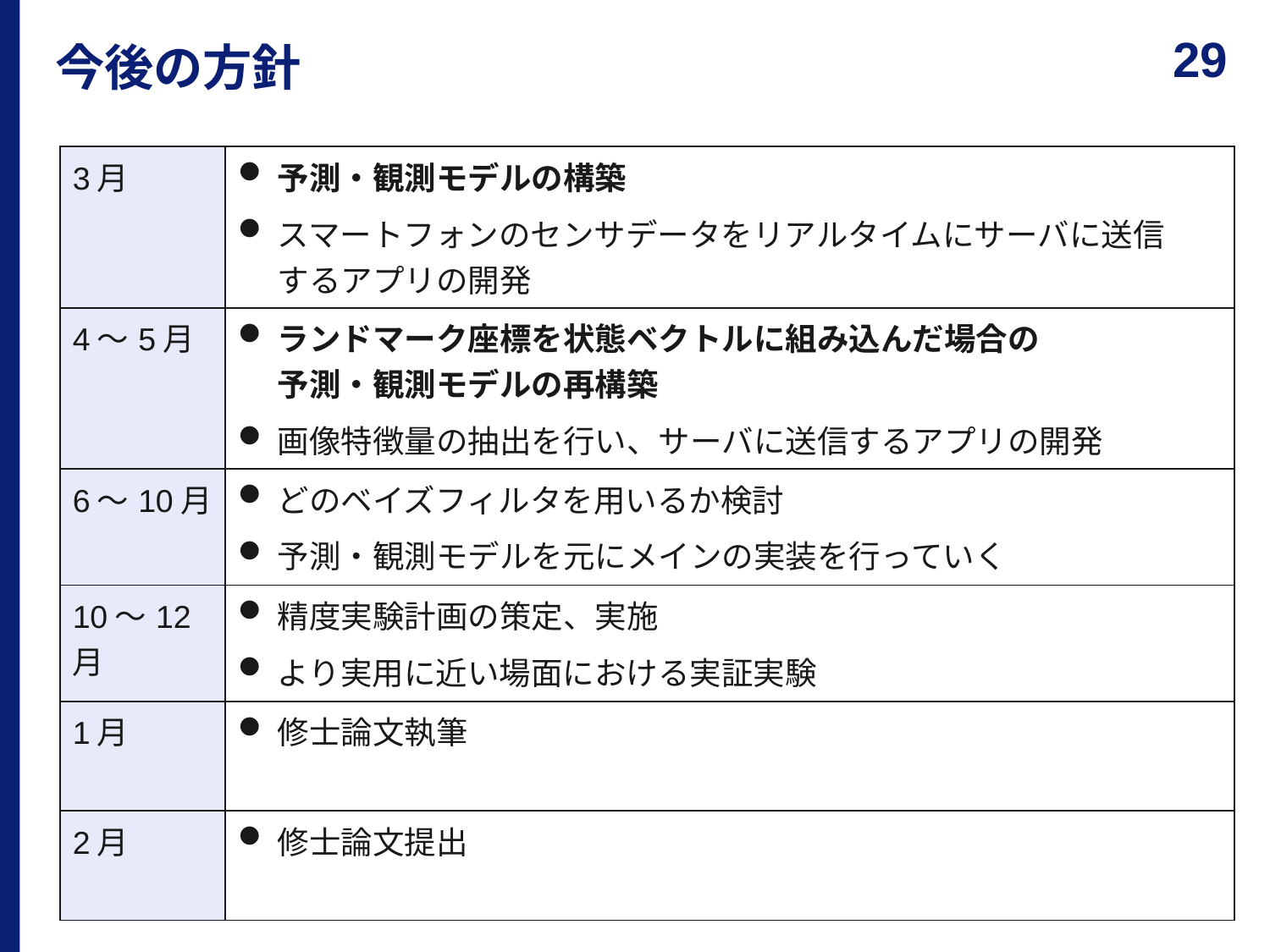

# 今後の方針
| 3月 | 予測・観測モデルの構築 スマートフォンのセンサデータをリアルタイムにサーバに送信 するアプリの開発 |
| --- | --- |
| 4～5月 | ランドマーク座標を状態ベクトルに組み込んだ場合の 予測・観測モデルの再構築 画像特徴量の抽出を行い、サーバに送信するアプリの開発 |
| 6～10月 | どのベイズフィルタを用いるか検討 予測・観測モデルを元にメインの実装を行っていく |
| 10～12月 | 精度実験計画の策定、実施 より実用に近い場面における実証実験 |
| 1月 | 修士論文執筆 |
| 2月 | 修士論文提出 |